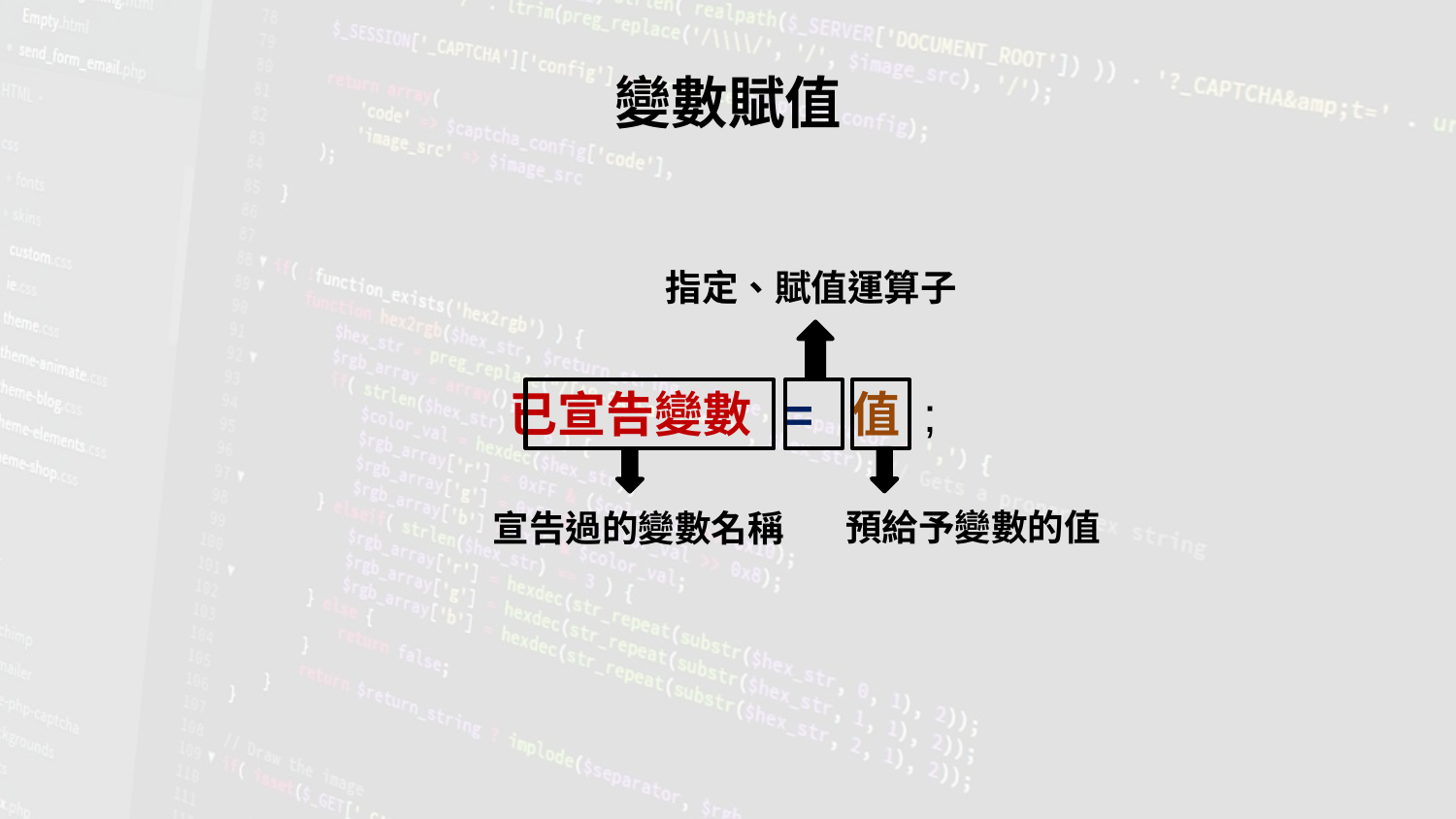

# 變數賦值
已宣告變數  =  值 ;
指定、賦值運算子

預給予變數的值
宣告過的變數名稱